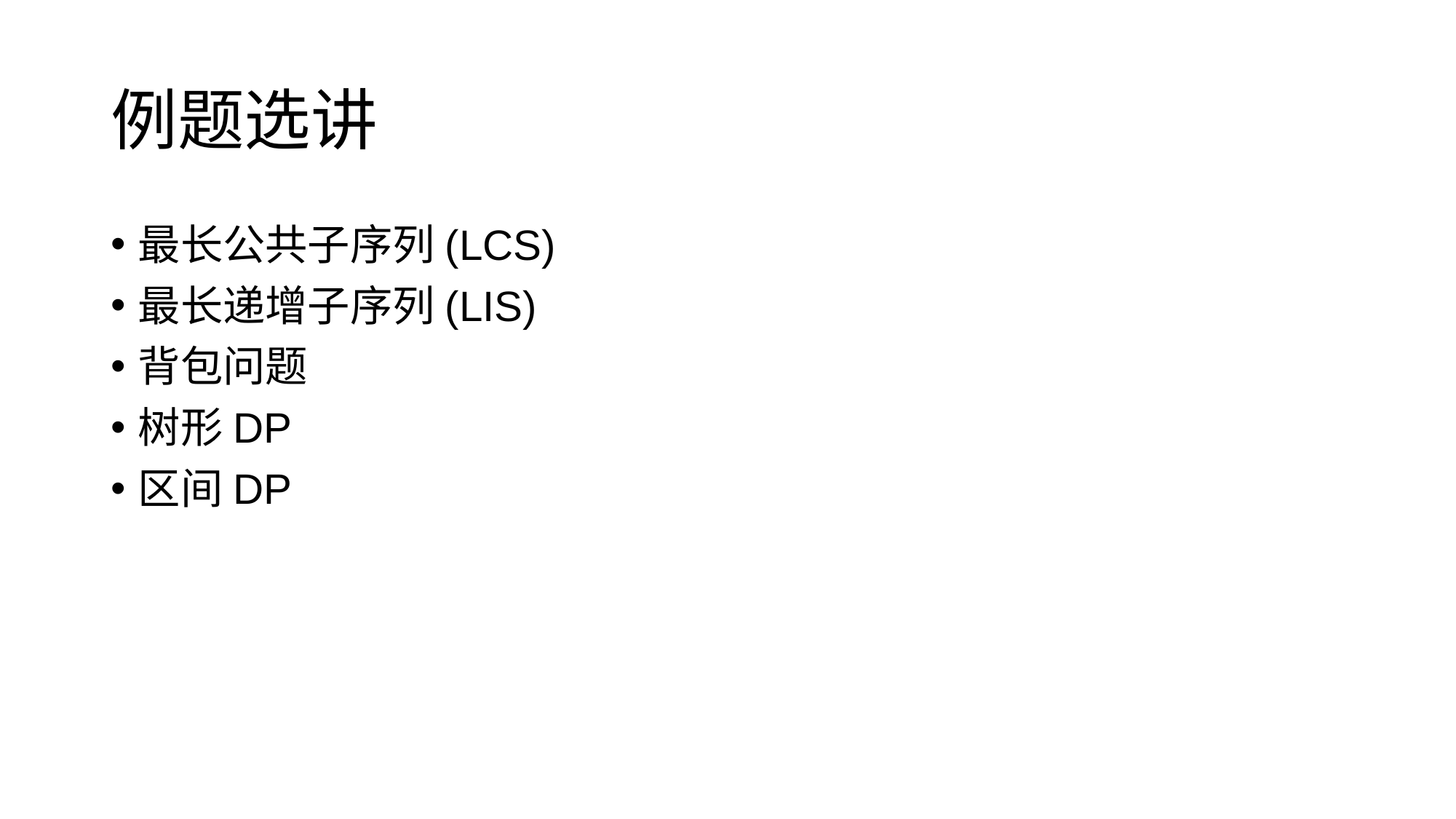

# 例题选讲
最长公共子序列(LCS)
最长递增子序列(LIS)
背包问题
树形DP
区间DP